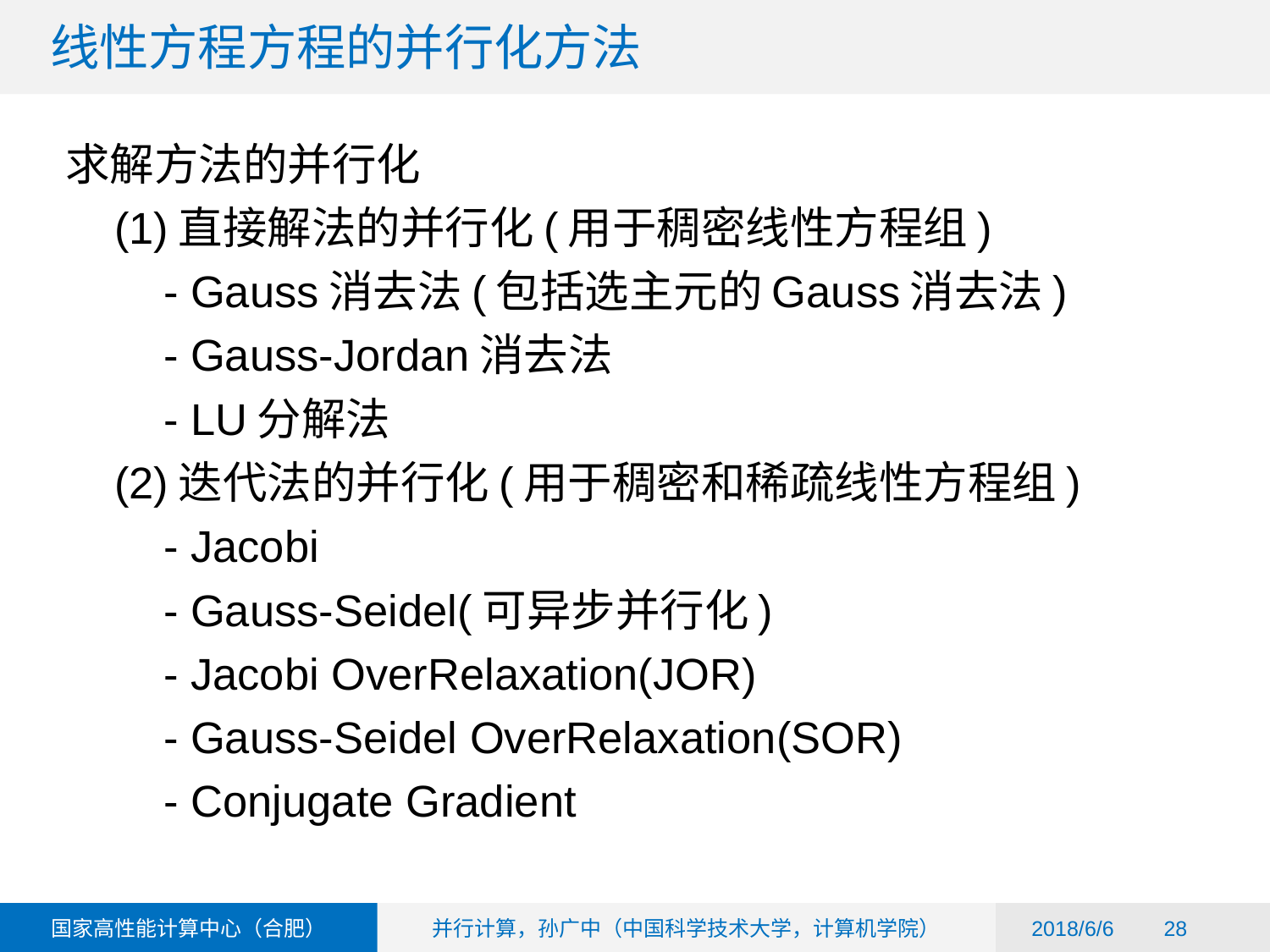

# 线性方程方程的并行化方法
求解方法的并行化
    (1)直接解法的并行化(用于稠密线性方程组)
        - Gauss消去法(包括选主元的Gauss消去法)
        - Gauss-Jordan消去法
        - LU分解法
    (2)迭代法的并行化(用于稠密和稀疏线性方程组)
        - Jacobi
        - Gauss-Seidel(可异步并行化)
        - Jacobi OverRelaxation(JOR)
        - Gauss-Seidel OverRelaxation(SOR)
        - Conjugate Gradient
2018/6/6
28